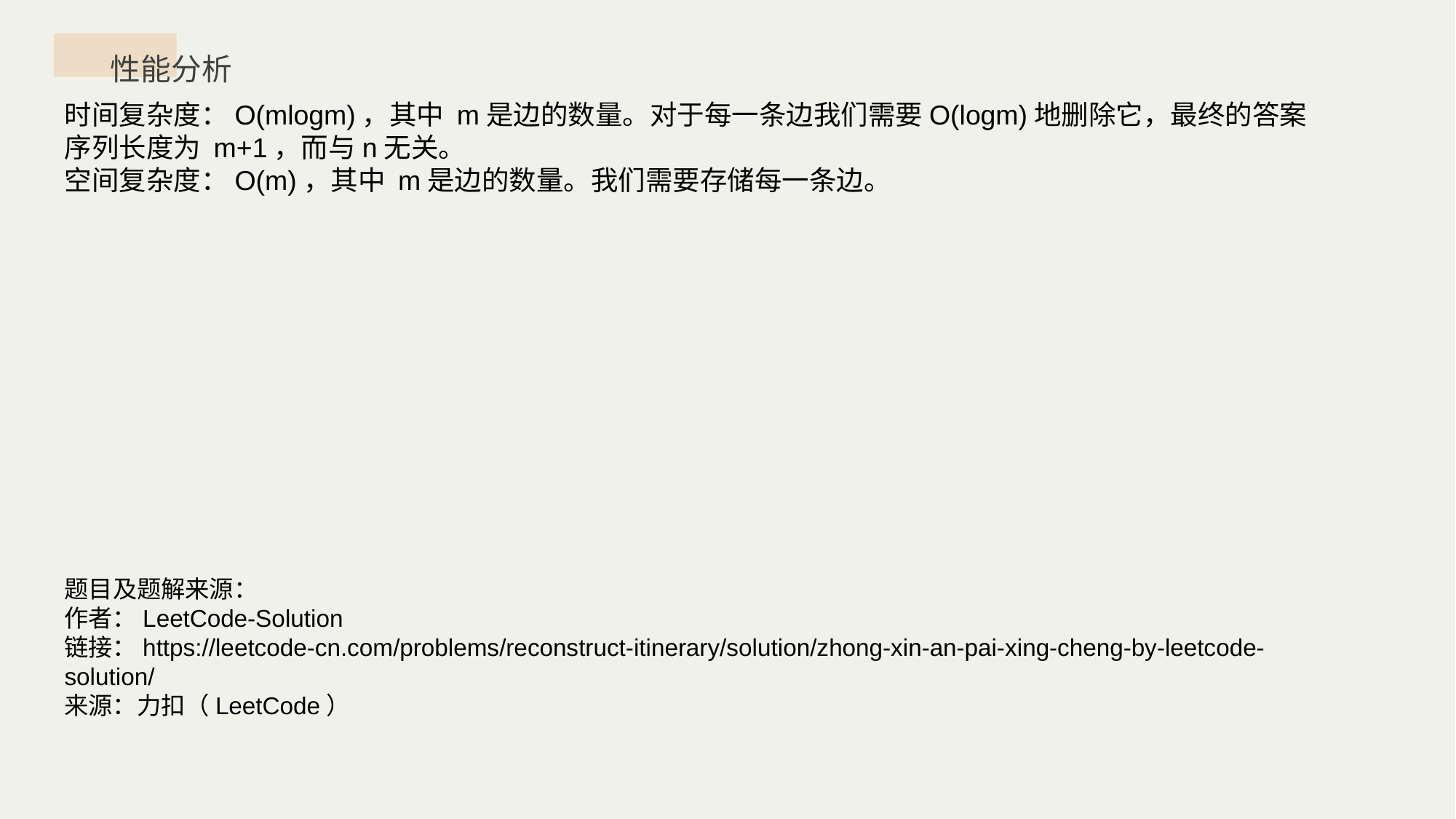

性能分析

时间复杂度：O(mlogm)，其中 m是边的数量。对于每一条边我们需要O(logm)地删除它，最终的答案序列长度为 m+1，而与n无关。
空间复杂度：O(m)，其中 m是边的数量。我们需要存储每一条边。

题目及题解来源：
作者：LeetCode-Solution
链接：https://leetcode-cn.com/problems/reconstruct-itinerary/solution/zhong-xin-an-pai-xing-cheng-by-leetcode-solution/
来源：力扣（LeetCode）